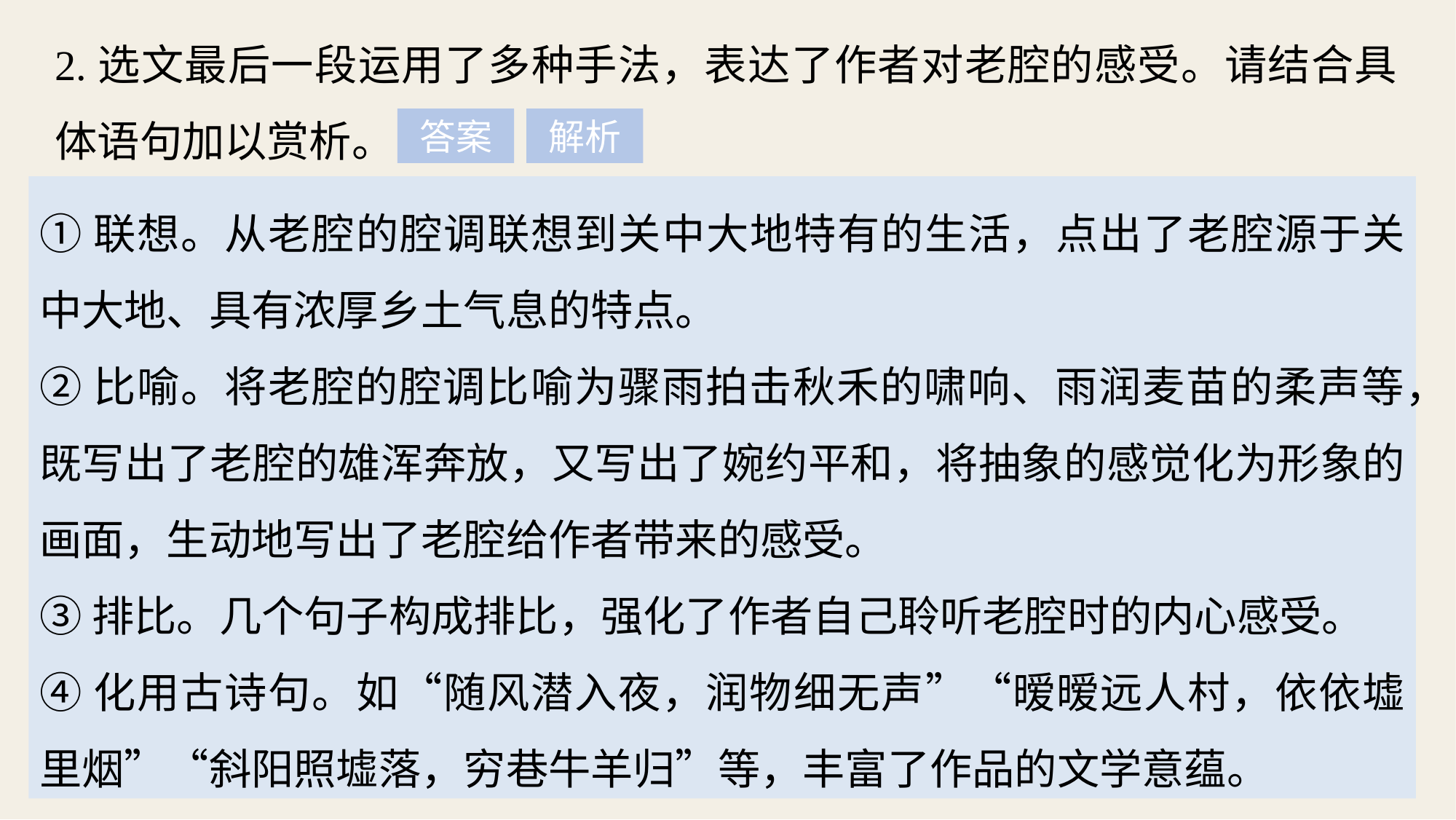

2.选文最后一段运用了多种手法，表达了作者对老腔的感受。请结合具体语句加以赏析。
答案
解析
①联想。从老腔的腔调联想到关中大地特有的生活，点出了老腔源于关中大地、具有浓厚乡土气息的特点。
②比喻。将老腔的腔调比喻为骤雨拍击秋禾的啸响、雨润麦苗的柔声等，既写出了老腔的雄浑奔放，又写出了婉约平和，将抽象的感觉化为形象的画面，生动地写出了老腔给作者带来的感受。
③排比。几个句子构成排比，强化了作者自己聆听老腔时的内心感受。
④化用古诗句。如“随风潜入夜，润物细无声”“暧暧远人村，依依墟里烟”“斜阳照墟落，穷巷牛羊归”等，丰富了作品的文学意蕴。